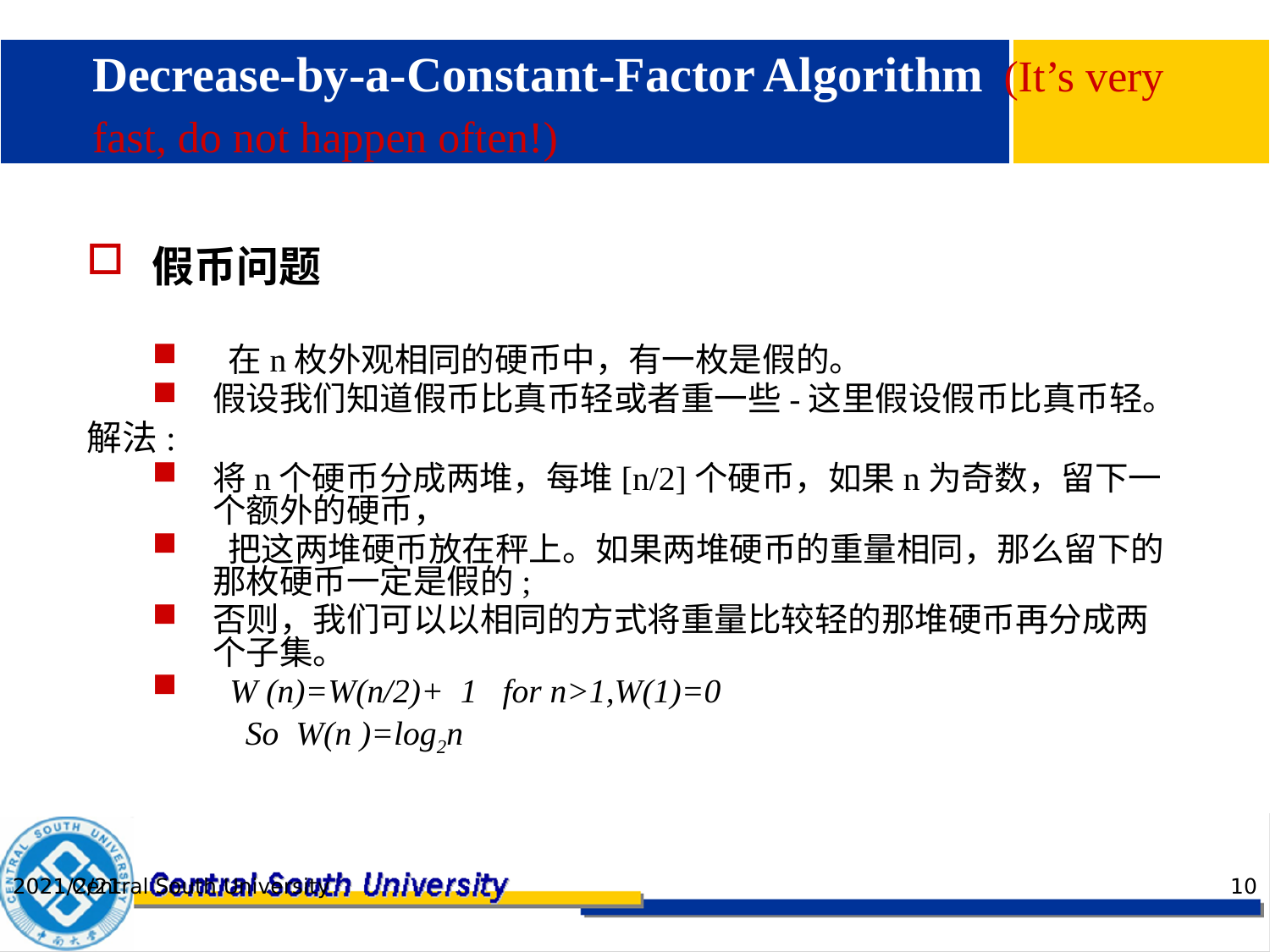

# Decrease-by-a-Constant-Factor Algorithm (It’s very fast, do not happen often!)
假币问题

 在n枚外观相同的硬币中，有一枚是假的。
假设我们知道假币比真币轻或者重一些-这里假设假币比真币轻。
解法:
将n个硬币分成两堆，每堆[n/2]个硬币，如果n为奇数，留下一个额外的硬币，
 把这两堆硬币放在秤上。如果两堆硬币的重量相同，那么留下的那枚硬币一定是假的;
否则，我们可以以相同的方式将重量比较轻的那堆硬币再分成两个子集。
  W (n)=W(n/2)+  1   for n>1,W(1)=0
           So  W(n )=log2n

Central South University
2021/2/21
10